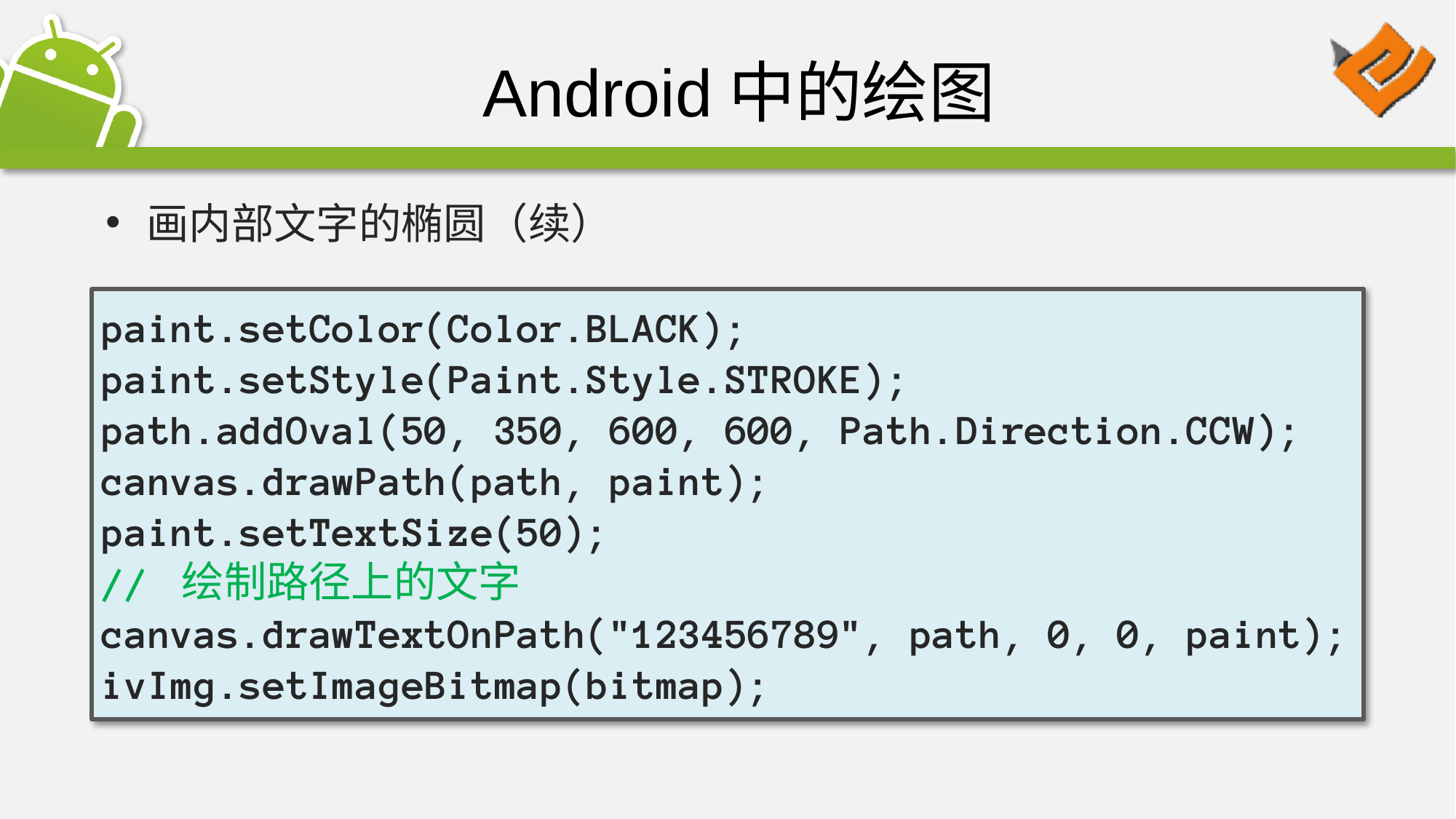

# Android中的绘图
画内部文字的椭圆（续）
paint.setColor(Color.BLACK);
paint.setStyle(Paint.Style.STROKE);
path.addOval(50, 350, 600, 600, Path.Direction.CCW);
canvas.drawPath(path, paint);
paint.setTextSize(50);
// 绘制路径上的文字
canvas.drawTextOnPath("123456789", path, 0, 0, paint);
ivImg.setImageBitmap(bitmap);